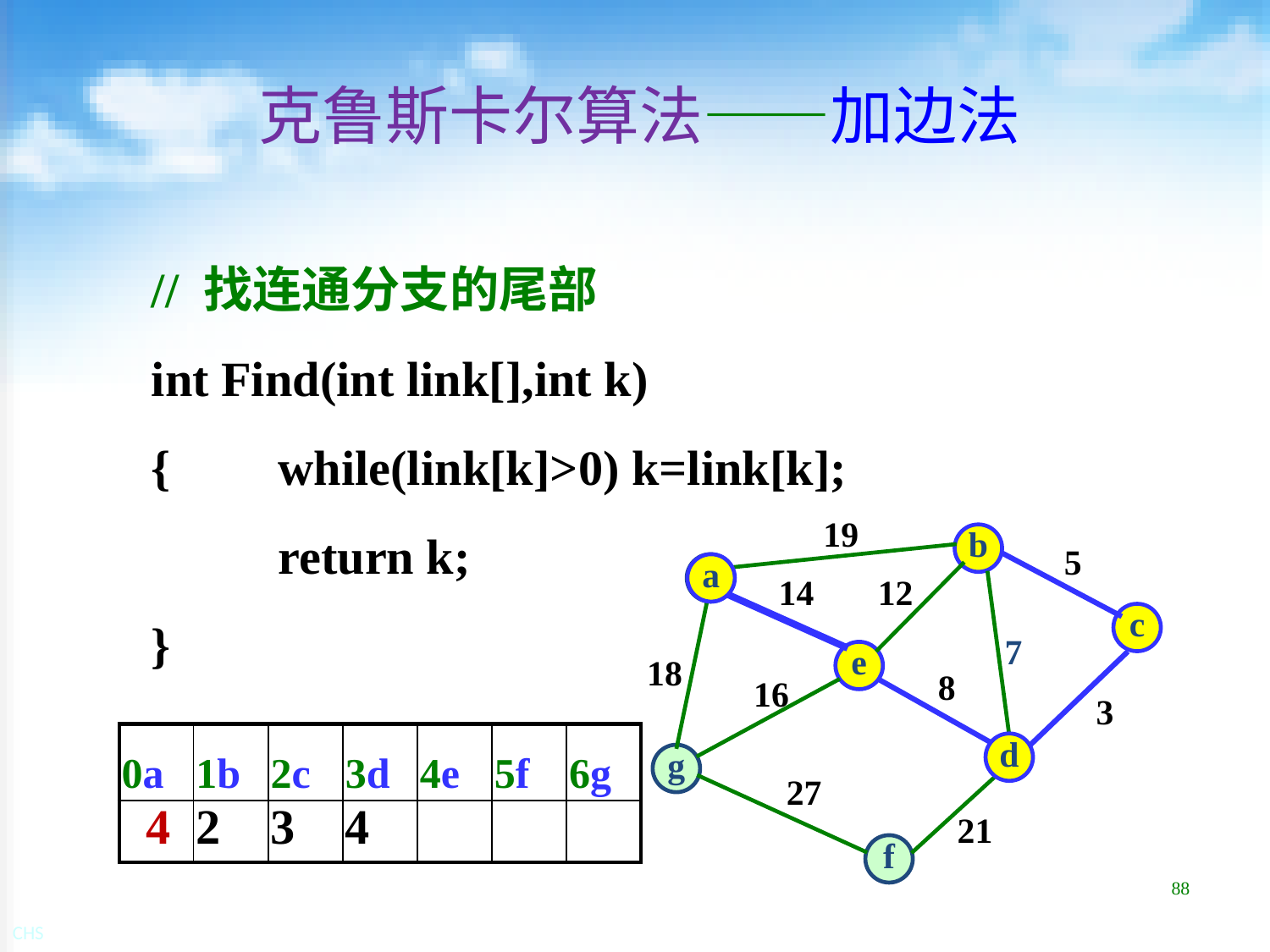

# 克鲁斯卡尔算法——加边法
// 找连通分支的尾部
int Find(int link[],int k)
{	while(link[k]>0) k=link[k];
	return k;
}
19
b
5

a
a

14
12

c
7
e

18
8
16

3
| 0a | 1b | 2c | 3d | 4e | 5f | 6g |
| --- | --- | --- | --- | --- | --- | --- |
|  | 2 | 3 | 4 |  |  |  |
d
g
27

4
21
f
88